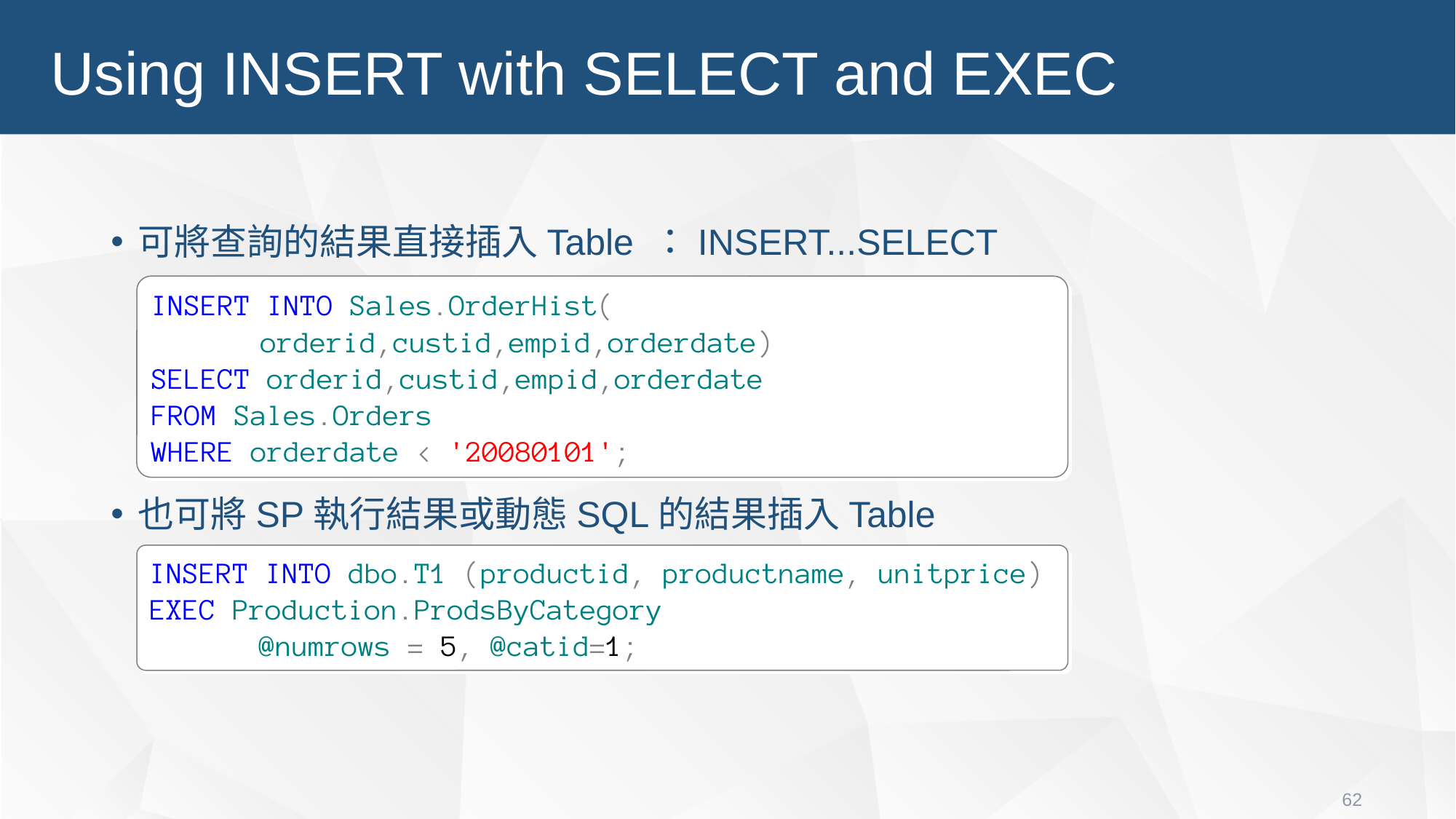

Using INSERT with SELECT and EXEC
可將查詢的結果直接插入Table ：INSERT...SELECT

也可將SP執行結果或動態SQL的結果插入Table
INSERT INTO Sales.OrderHist(
	orderid,custid,empid,orderdate)
SELECT orderid,custid,empid,orderdate
FROM Sales.Orders
WHERE orderdate < '20080101';
INSERT INTO dbo.T1 (productid, productname, unitprice)
EXEC Production.ProdsByCategory
	@numrows = 5, @catid=1;